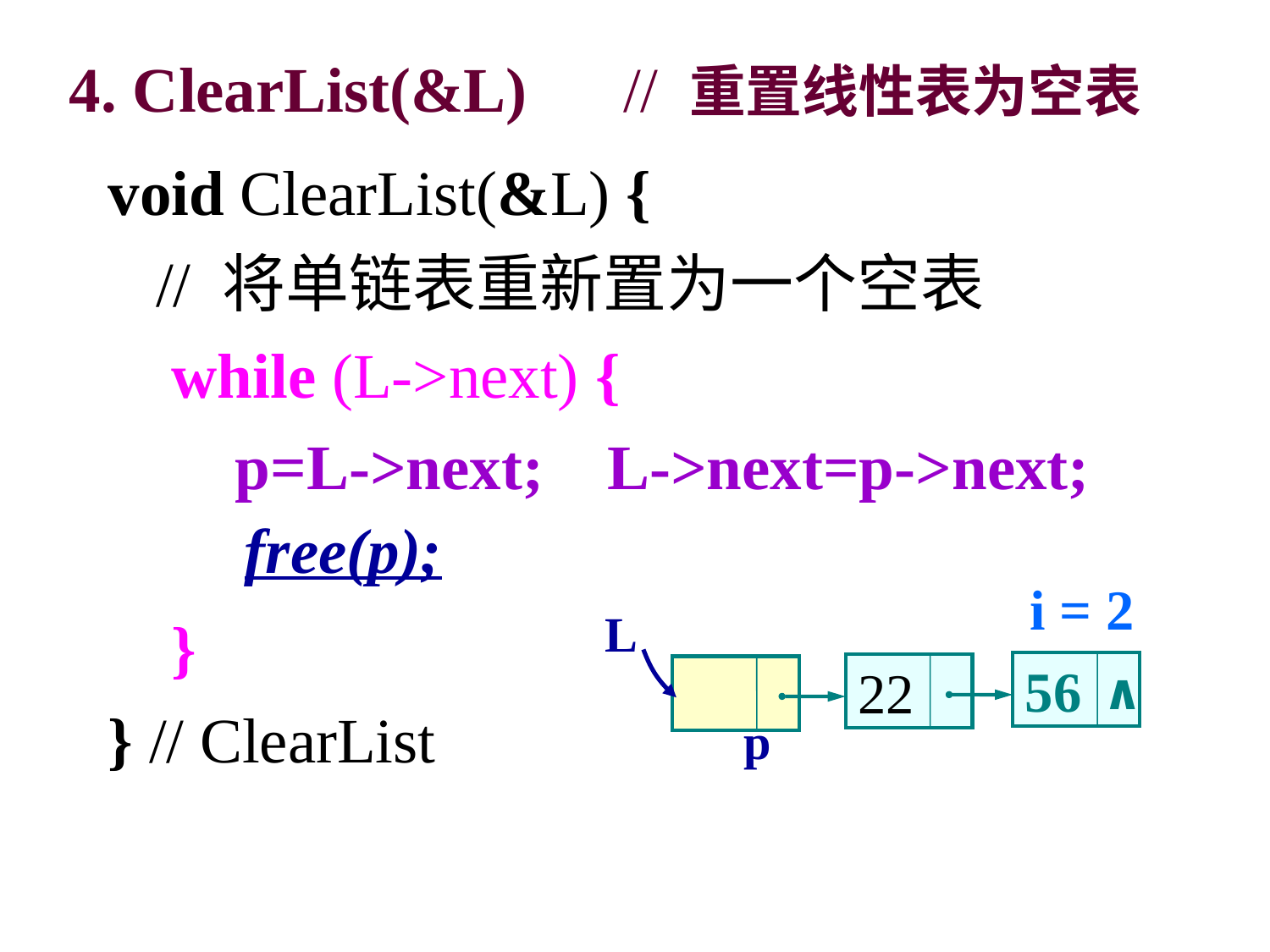

4. ClearList(&L)      // 重置线性表为空表
void ClearList(&L) {
   // 将单链表重新置为一个空表
    while (L->next) {
        p=L->next;    L->next=p->next;

    }
} // ClearList
free(p);
i = 2

L
56

∧

22

p